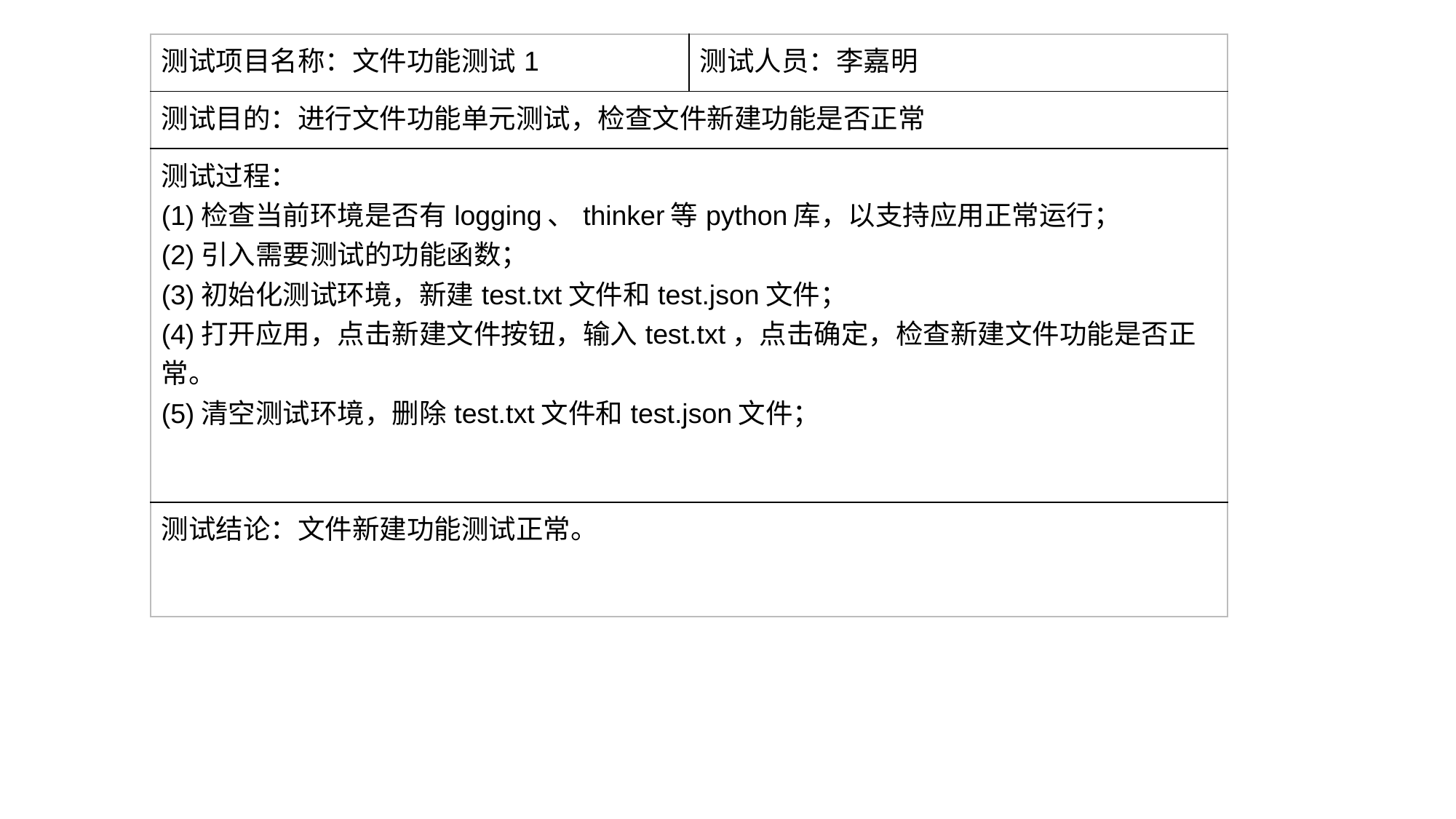

| 测试项目名称：文件功能测试1 | 测试人员：李嘉明 |
| --- | --- |
| 测试目的：进行文件功能单元测试，检查文件新建功能是否正常 |  |
| 测试过程： (1)检查当前环境是否有logging、thinker等python库，以支持应用正常运行； (2)引入需要测试的功能函数； (3)初始化测试环境，新建test.txt文件和test.json文件； (4)打开应用，点击新建文件按钮，输入test.txt，点击确定，检查新建文件功能是否正常。 (5)清空测试环境，删除test.txt文件和test.json文件； |  |
| 测试结论：文件新建功能测试正常。 |  |